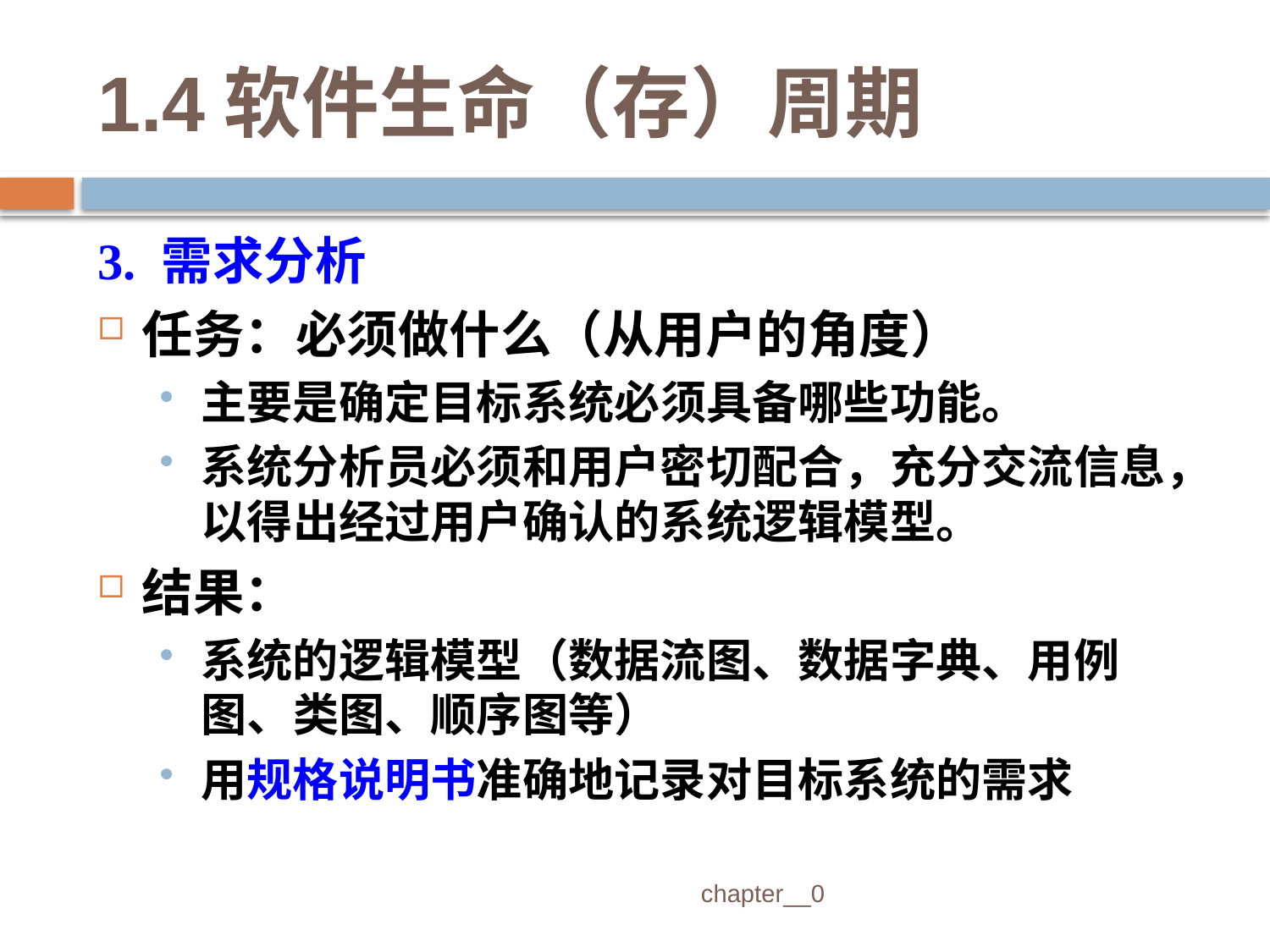

# 1.4软件生命（存）周期
32
3. 需求分析
任务：必须做什么（从用户的角度）
主要是确定目标系统必须具备哪些功能。
系统分析员必须和用户密切配合，充分交流信息，以得出经过用户确认的系统逻辑模型。
结果：
系统的逻辑模型（数据流图、数据字典、用例图、类图、顺序图等）
用规格说明书准确地记录对目标系统的需求

 chapter__0